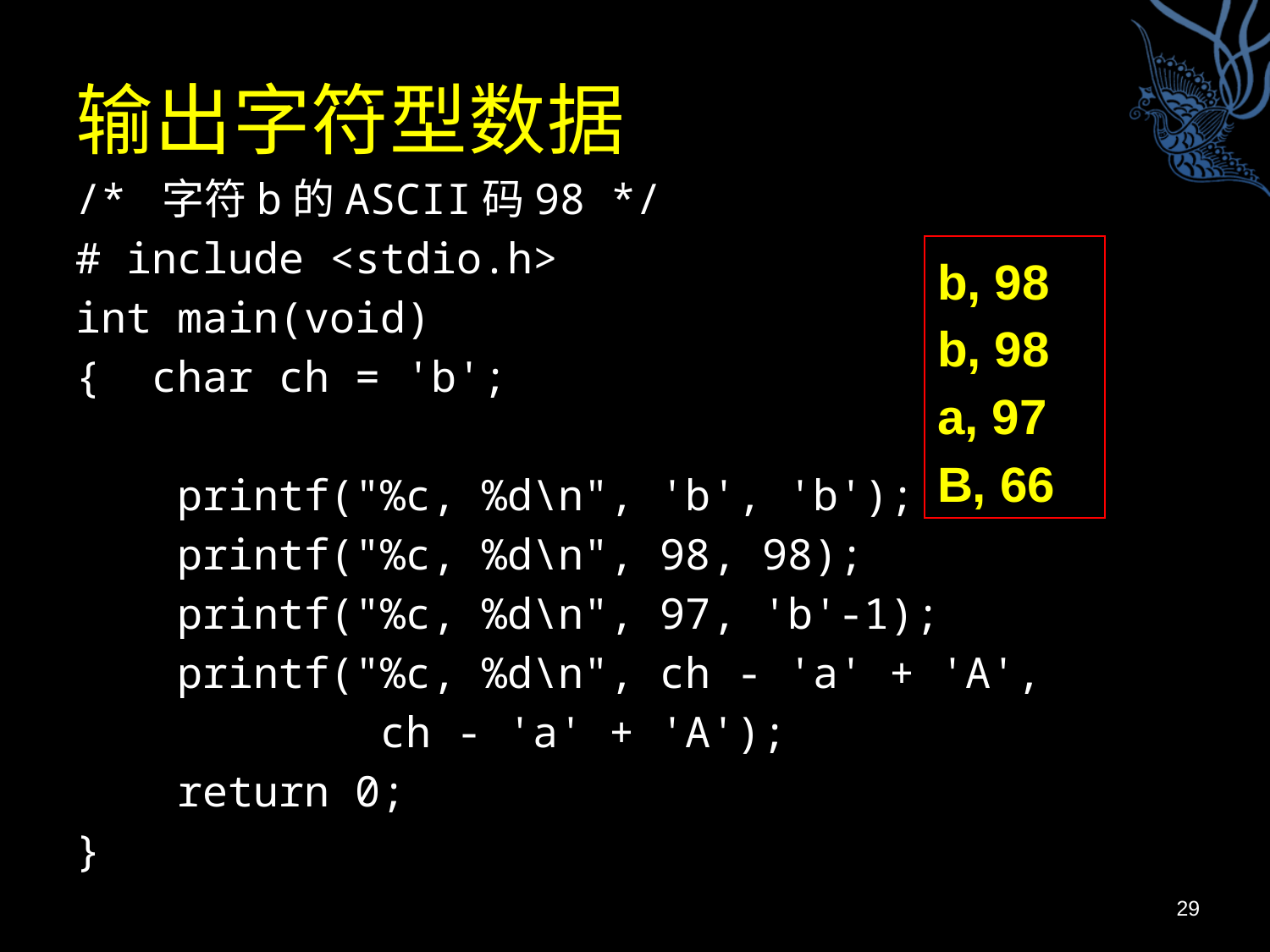

# 输出字符型数据
/* 字符b的ASCII码98 */
# include <stdio.h>
int main(void)
{  char ch = 'b';

    printf("%c, %d\n", 'b', 'b');
    printf("%c, %d\n", 98, 98);
    printf("%c, %d\n", 97, 'b'-1);
    printf("%c, %d\n", ch - 'a' + 'A',
            ch - 'a' + 'A');
    return 0;
}
b, 98
b, 98
a, 97
B, 66
29